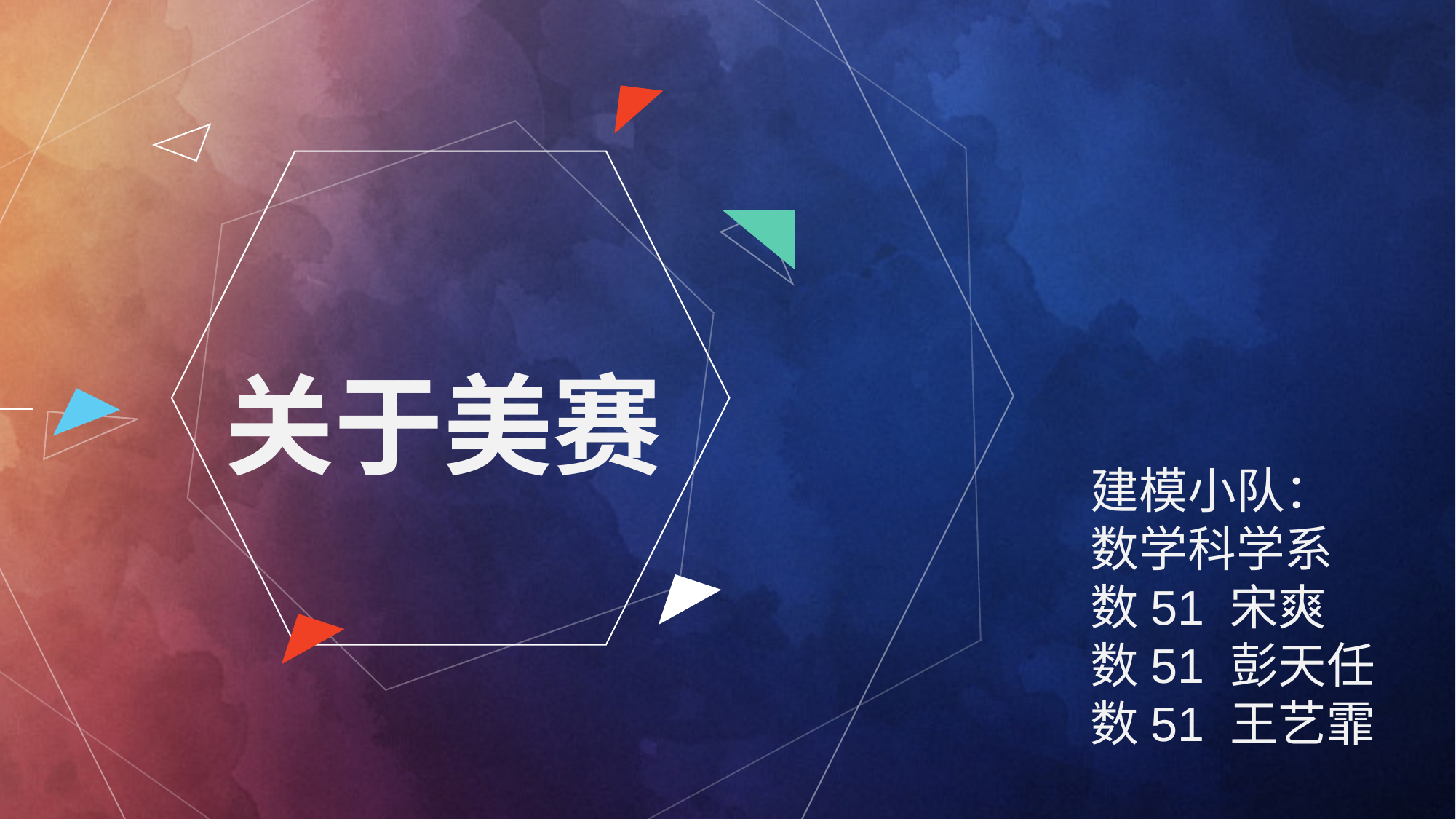

关于美赛

建模小队：
数学科学系
数51 宋爽
数51 彭天任
数51 王艺霏